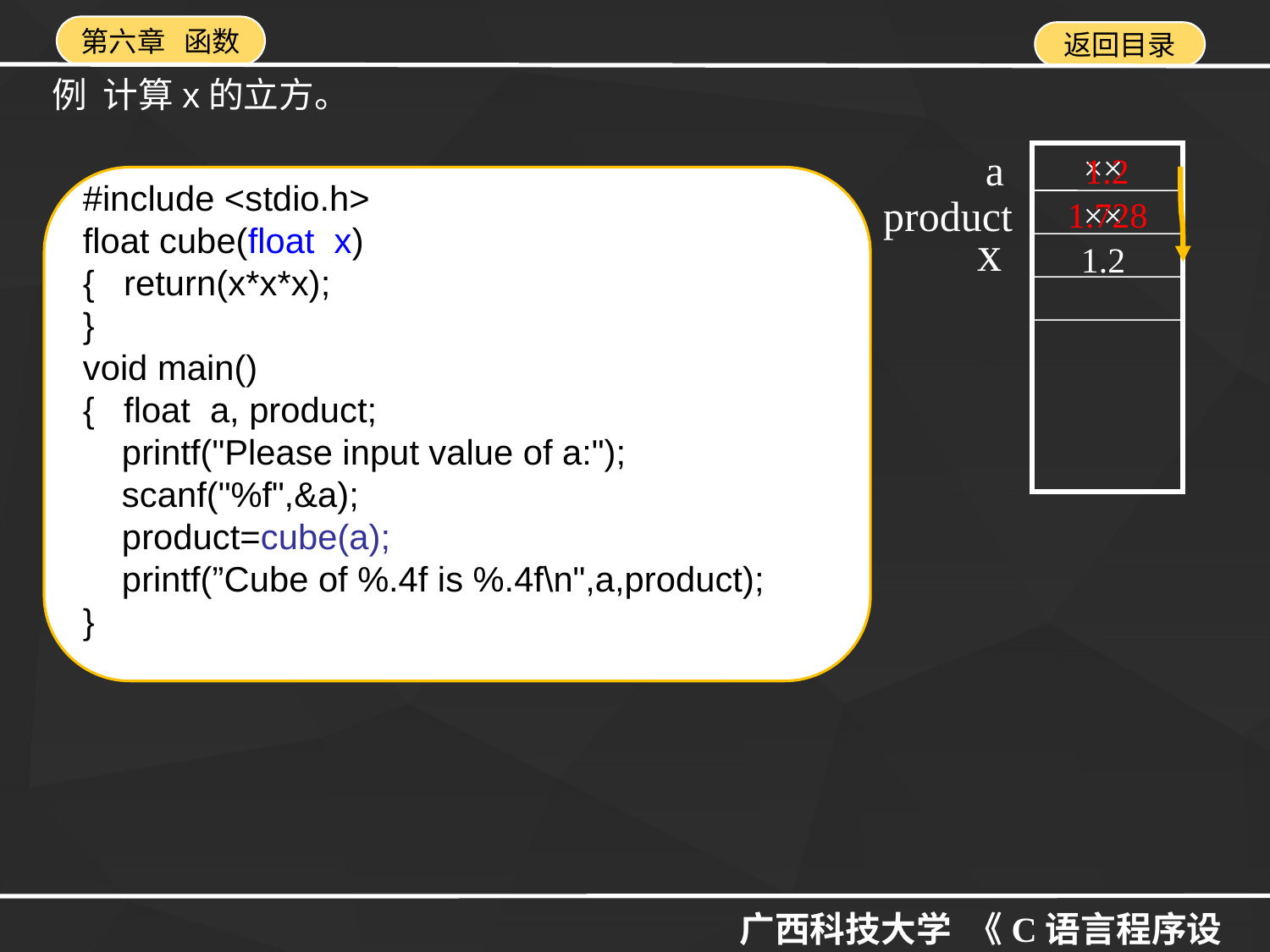

例  计算x的立方。
a
××
product
××

1.2
1.2

#include <stdio.h>
float cube(float  x)
{   return(x*x*x);
}
void main()
{   float  a, product;
    printf("Please input value of a:");
    scanf("%f",&a);
    product=cube(a);
    printf(”Cube of %.4f is %.4f\n",a,product);
}
1.728
x